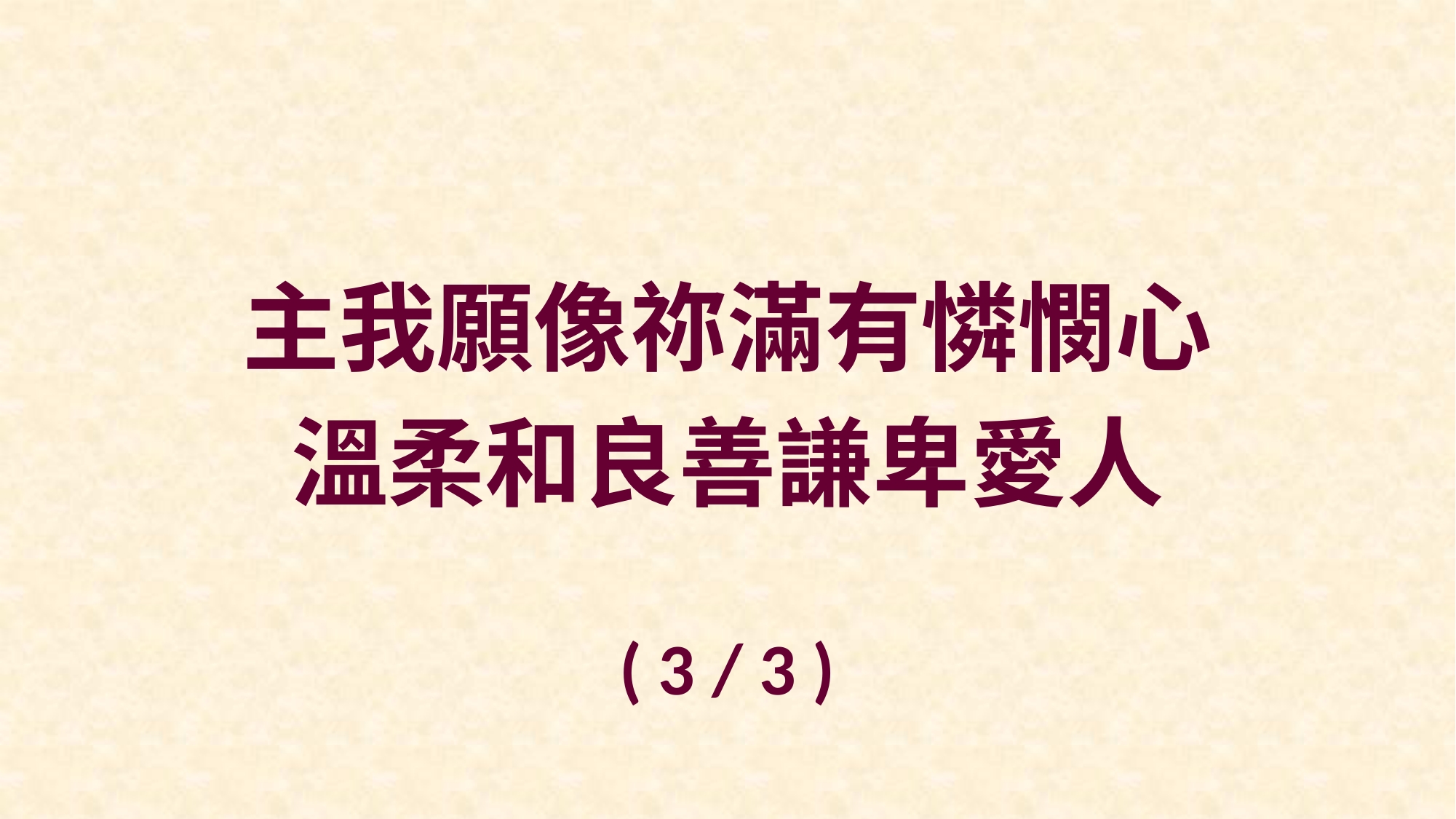

主我願像祢滿有憐憫心
溫柔和良善謙卑愛人
( 3 / 3 )